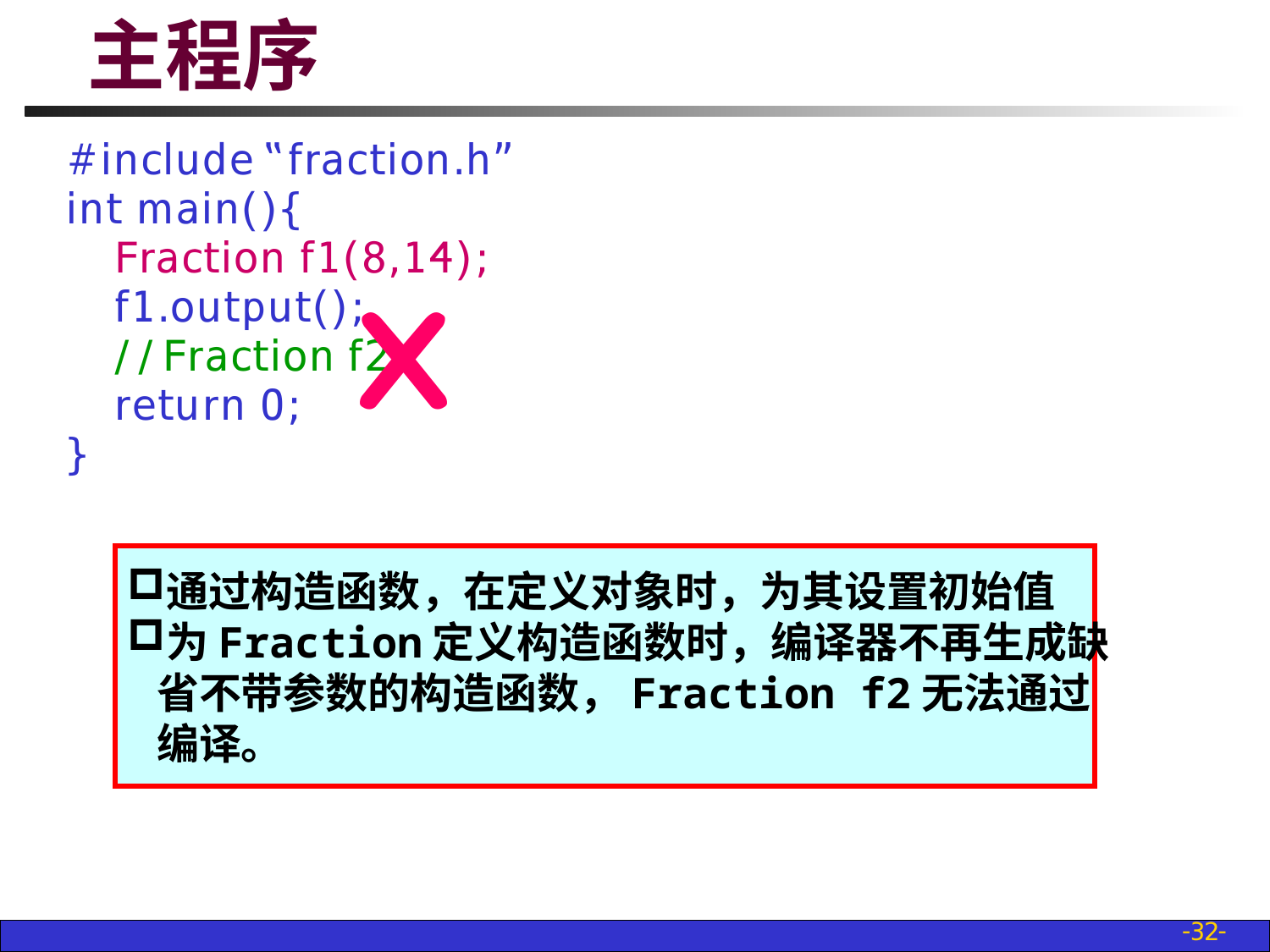

# 主程序
#include “fraction.h”
int main(){
	Fraction f1(8,14);
	f1.output();
	//Fraction f2;
	return 0;
}
X
通过构造函数，在定义对象时，为其设置初始值
为Fraction定义构造函数时，编译器不再生成缺
  省不带参数的构造函数，Fraction f2无法通过
  编译。
-32-